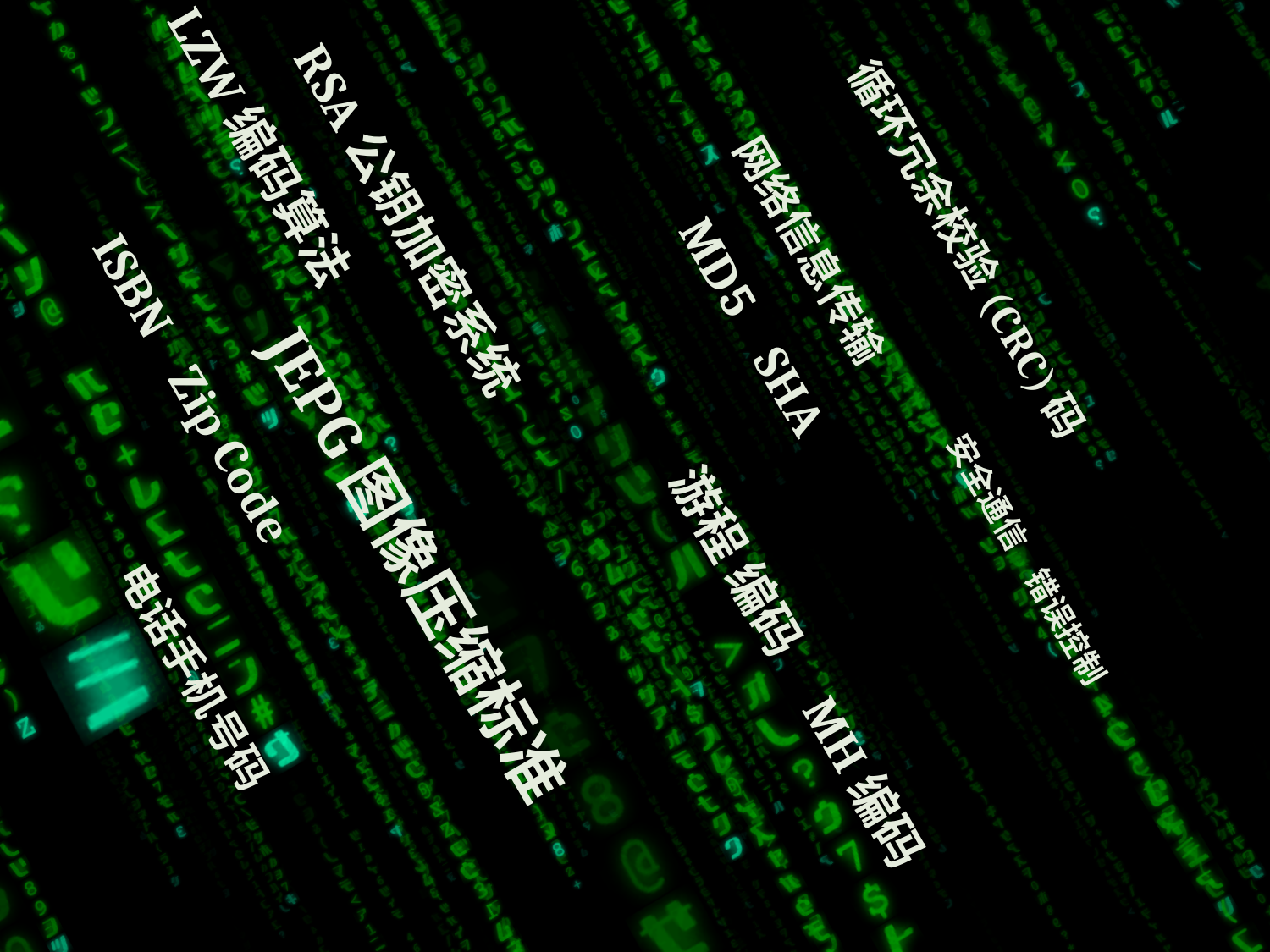

LZW编码算法
RSA公钥加密系统
循环冗余校验(CRC)码
网络信息传输
MD5    SHA
ISBN    Zip Code
JEPG图像压缩标准
安全通信    错误控制
游程 编码    MH编码
电话手机号码